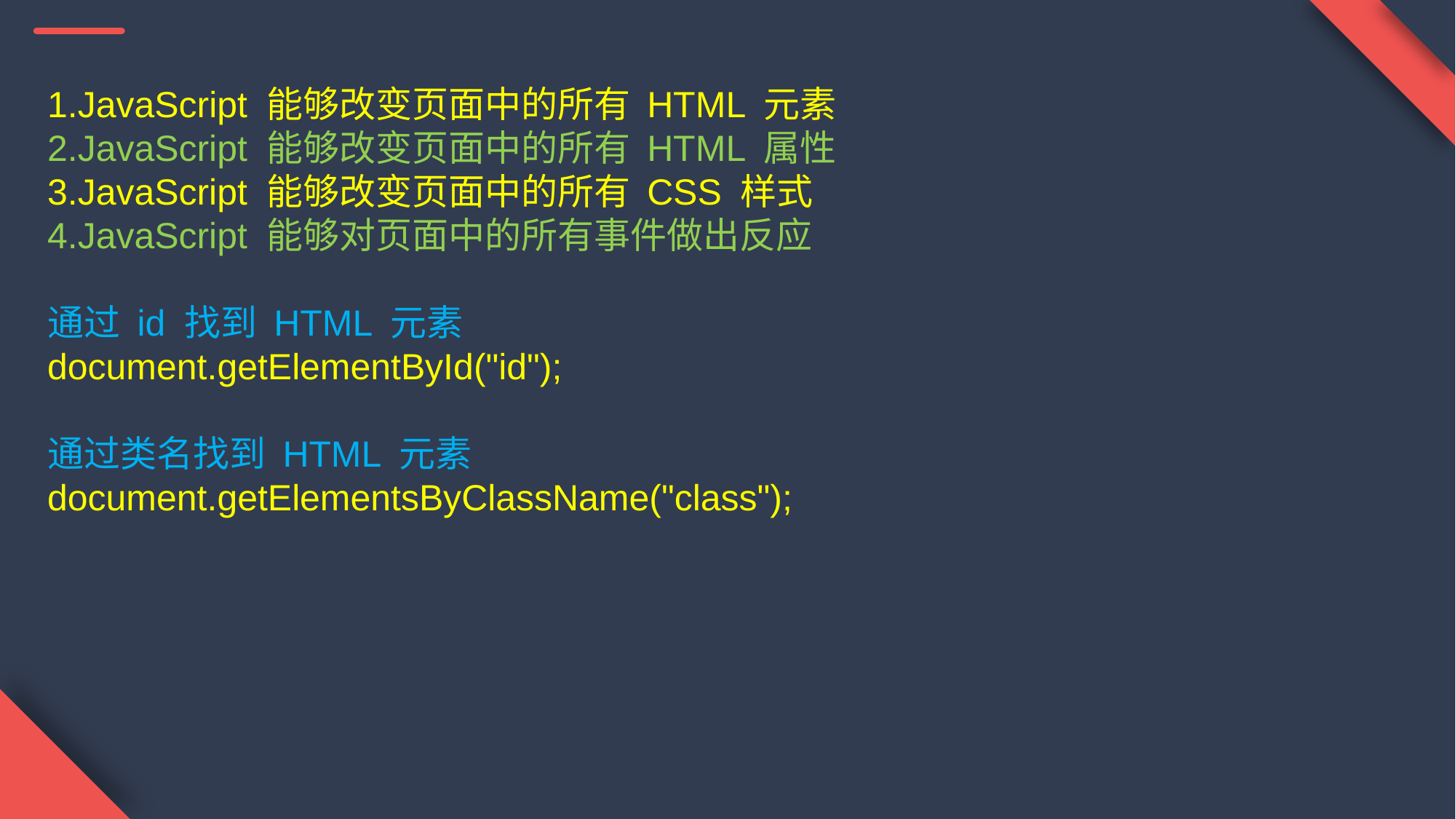

1.JavaScript 能够改变页面中的所有 HTML 元素
2.JavaScript 能够改变页面中的所有 HTML 属性
3.JavaScript 能够改变页面中的所有 CSS 样式
4.JavaScript 能够对页面中的所有事件做出反应

通过 id 找到 HTML 元素
document.getElementById("id");

通过类名找到 HTML 元素
document.getElementsByClassName("class");